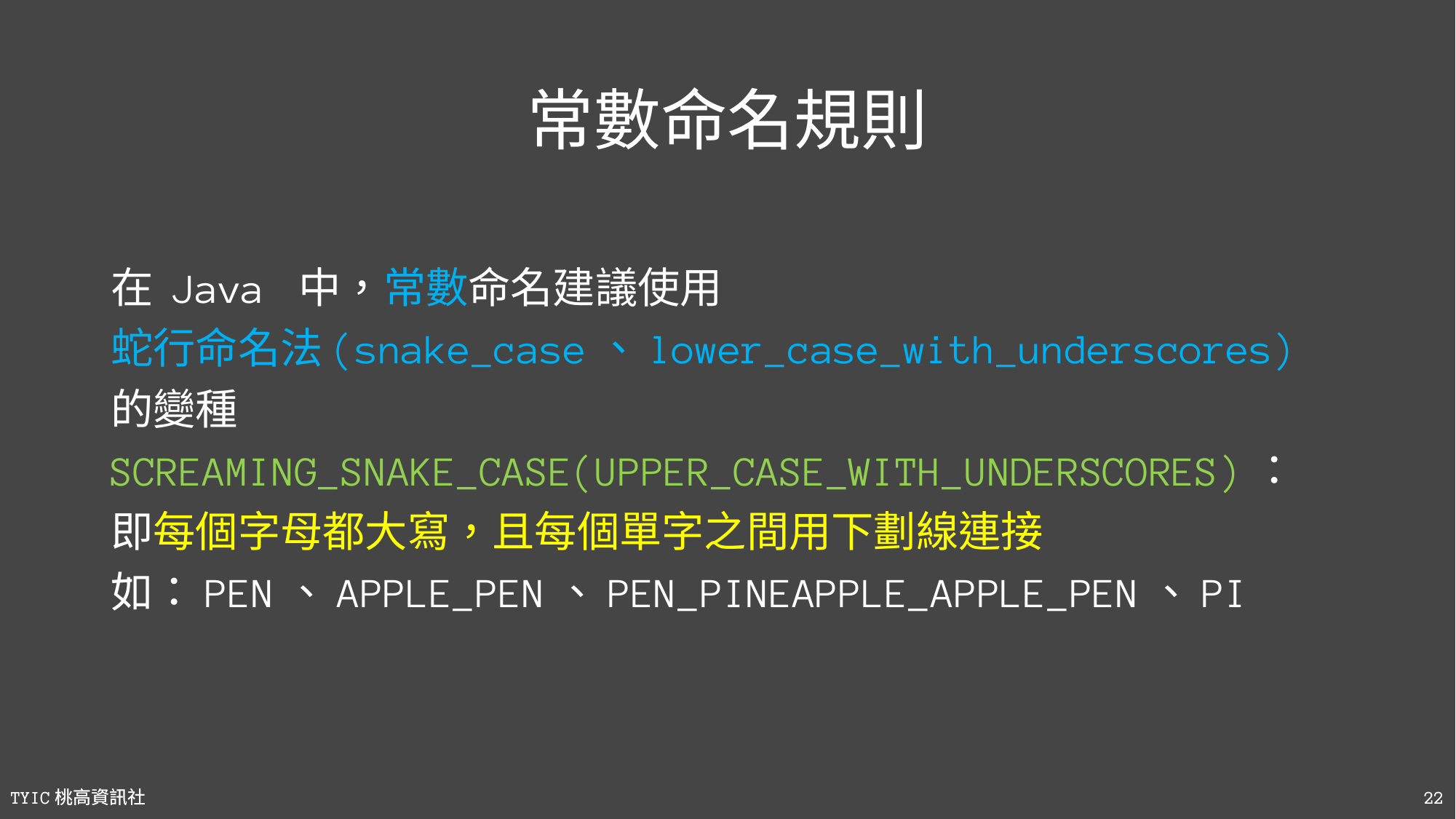

# 常數命名規則
在 Java 中，常數命名建議使用
蛇行命名法(snake_case、lower_case_with_underscores)
的變種
SCREAMING_SNAKE_CASE(UPPER_CASE_WITH_UNDERSCORES)：
即每個字母都大寫，且每個單字之間用下劃線連接
如：PEN、APPLE_PEN、PEN_PINEAPPLE_APPLE_PEN、PI